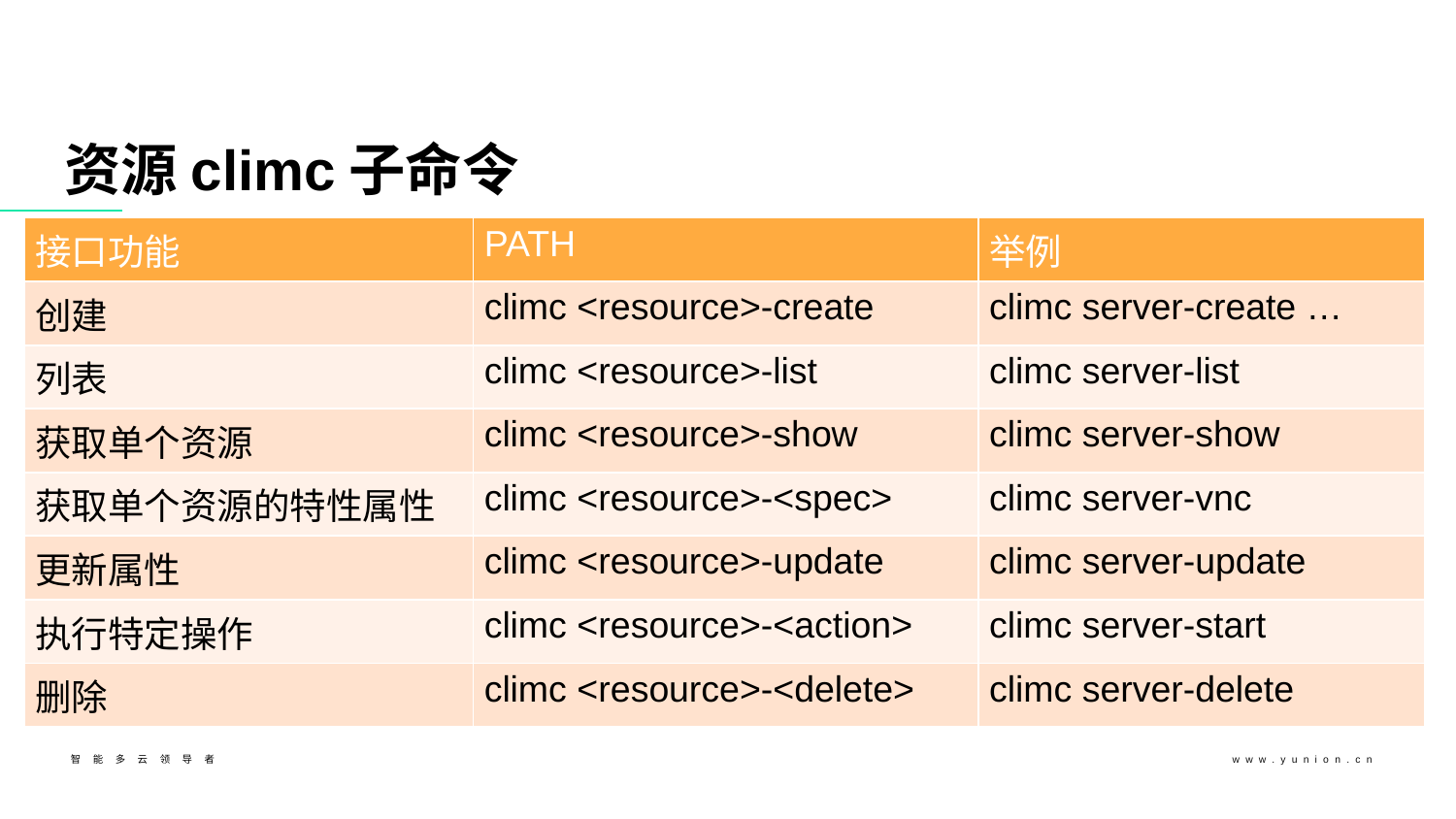

# 资源climc子命令
| 接口功能 | PATH | 举例 |
| --- | --- | --- |
| 创建 | climc <resource>-create | climc server-create … |
| 列表 | climc <resource>-list | climc server-list |
| 获取单个资源 | climc <resource>-show | climc server-show |
| 获取单个资源的特性属性 | climc <resource>-<spec> | climc server-vnc |
| 更新属性 | climc <resource>-update | climc server-update |
| 执行特定操作 | climc <resource>-<action> | climc server-start |
| 删除 | climc <resource>-<delete> | climc server-delete |